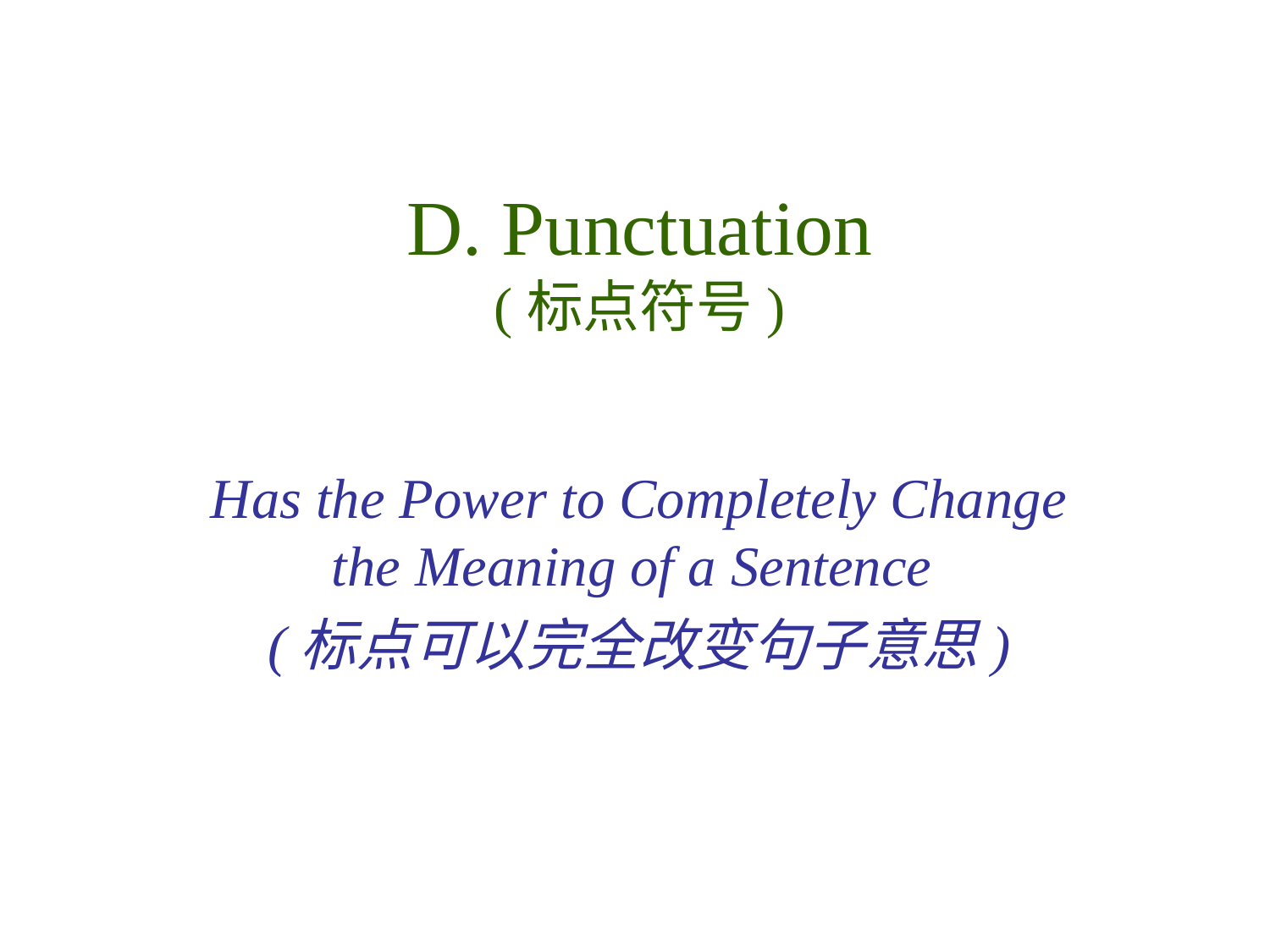

# D. Punctuation (标点符号)
Has the Power to Completely Change the Meaning of a Sentence
(标点可以完全改变句子意思)